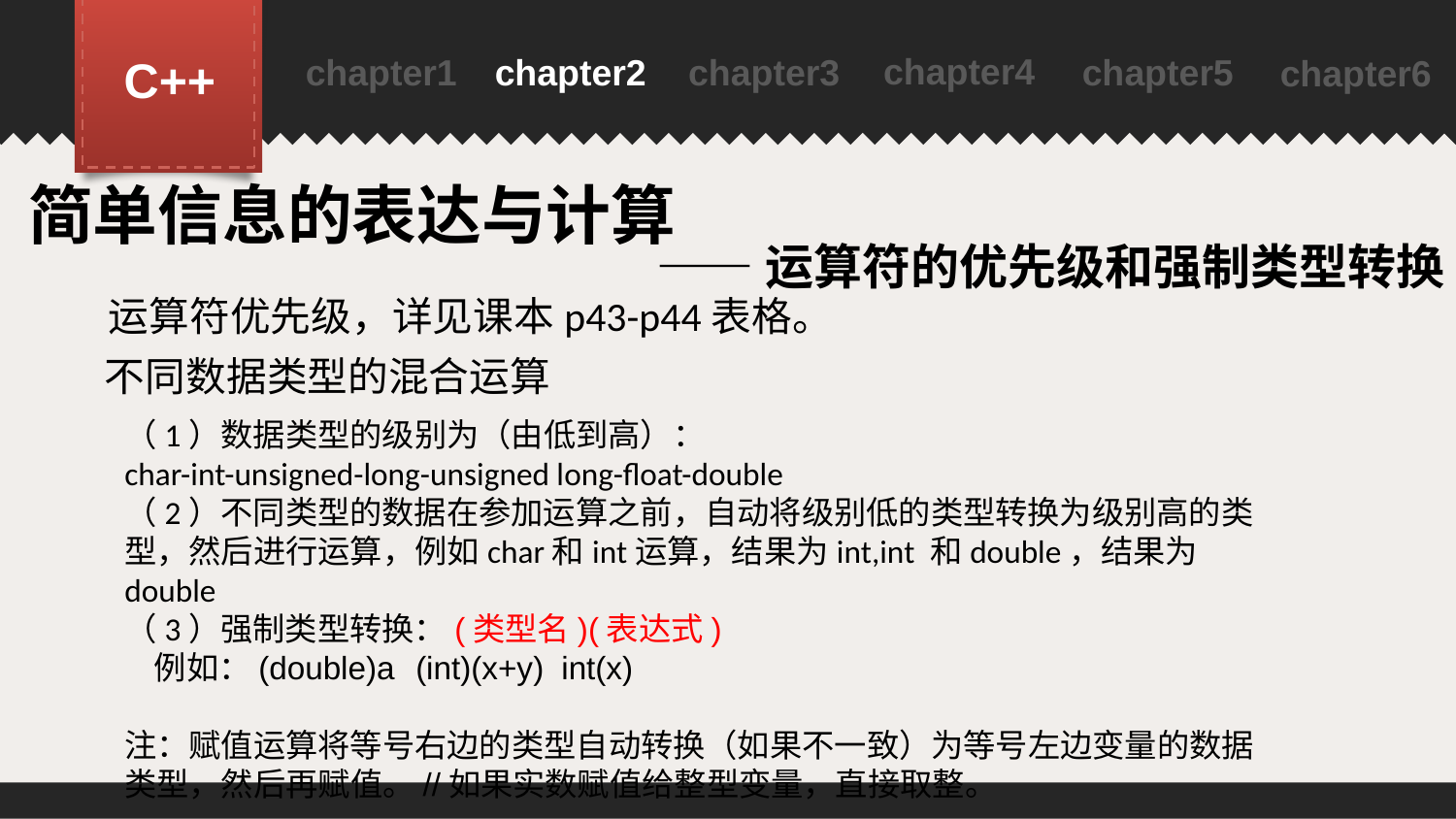

chapter4
C++
chapter1
chapter2
chapter3
chapter5
chapter6
PPT模板下载：www.1ppt.com/moban/     行业PPT模板：www.1ppt.com/hangye/
节日PPT模板：www.1ppt.com/jieri/           PPT素材下载：www.1ppt.com/sucai/
PPT背景图片：www.1ppt.com/beijing/      PPT图表下载：www.1ppt.com/tubiao/
优秀PPT下载：www.1ppt.com/xiazai/        PPT教程： www.1ppt.com/powerpoint/
Word教程： www.1ppt.com/word/              Excel教程：www.1ppt.com/excel/
资料下载：www.1ppt.com/ziliao/                PPT课件下载：www.1ppt.com/kejian/
范文下载：www.1ppt.com/fanwen/             试卷下载：www.1ppt.com/shiti/
教案下载：www.1ppt.com/jiaoan/

简单信息的表达与计算
——运算符的优先级和强制类型转换
运算符优先级，详见课本p43-p44表格。
不同数据类型的混合运算
（1）数据类型的级别为（由低到高）：
char-int-unsigned-long-unsigned long-float-double
（2）不同类型的数据在参加运算之前，自动将级别低的类型转换为级别高的类型，然后进行运算，例如char和int运算，结果为int,int 和double，结果为double
（3）强制类型转换：(类型名)(表达式)
   例如：(double)a	(int)(x+y)	int(x)

注：赋值运算将等号右边的类型自动转换（如果不一致）为等号左边变量的数据类型，然后再赋值。//如果实数赋值给整型变量，直接取整。